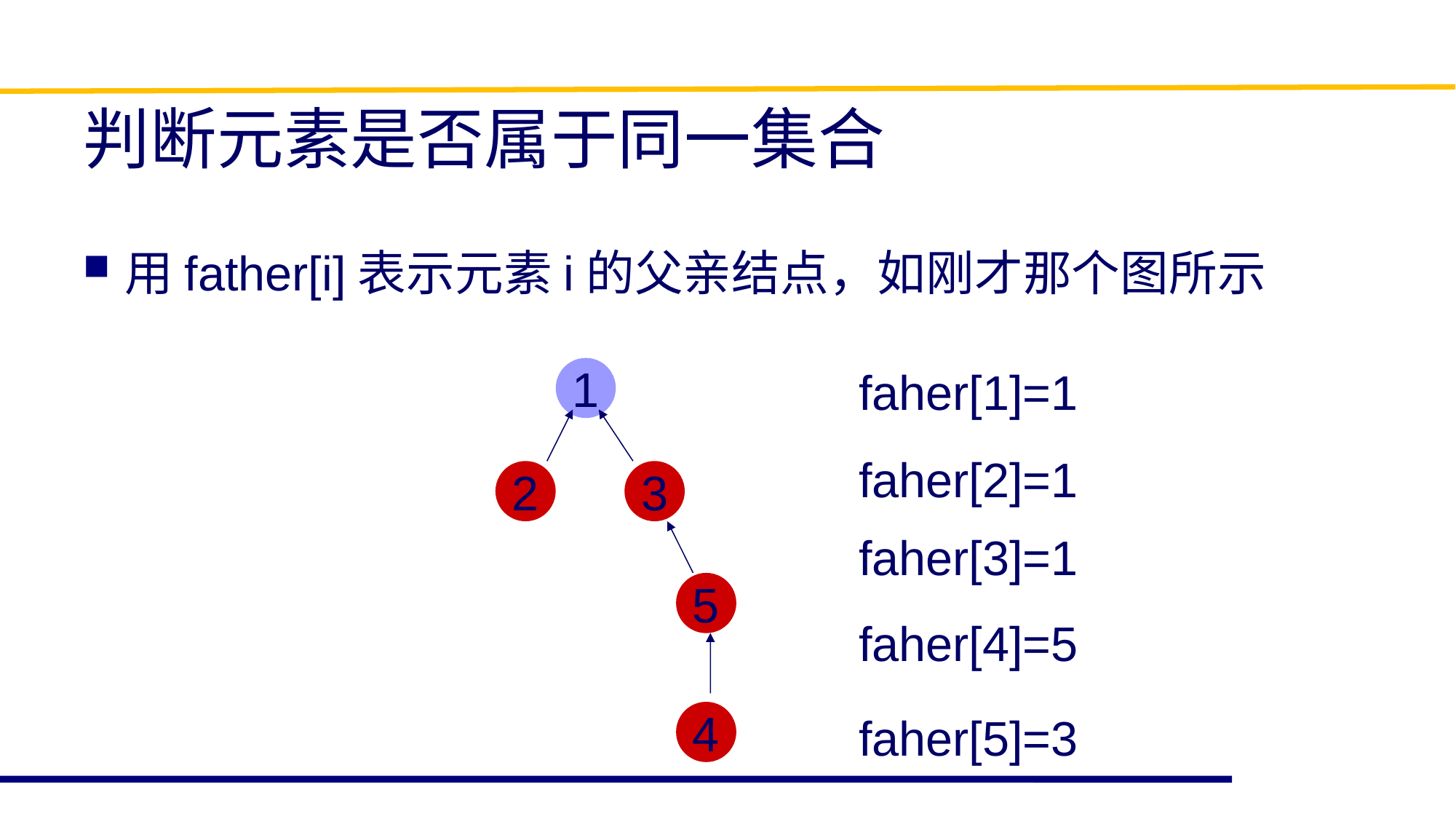

# 判断元素是否属于同一集合
用father[i]表示元素i的父亲结点，如刚才那个图所示
faher[1]=1
1

faher[2]=1
2
3

faher[3]=1
5
faher[4]=5

4
faher[5]=3